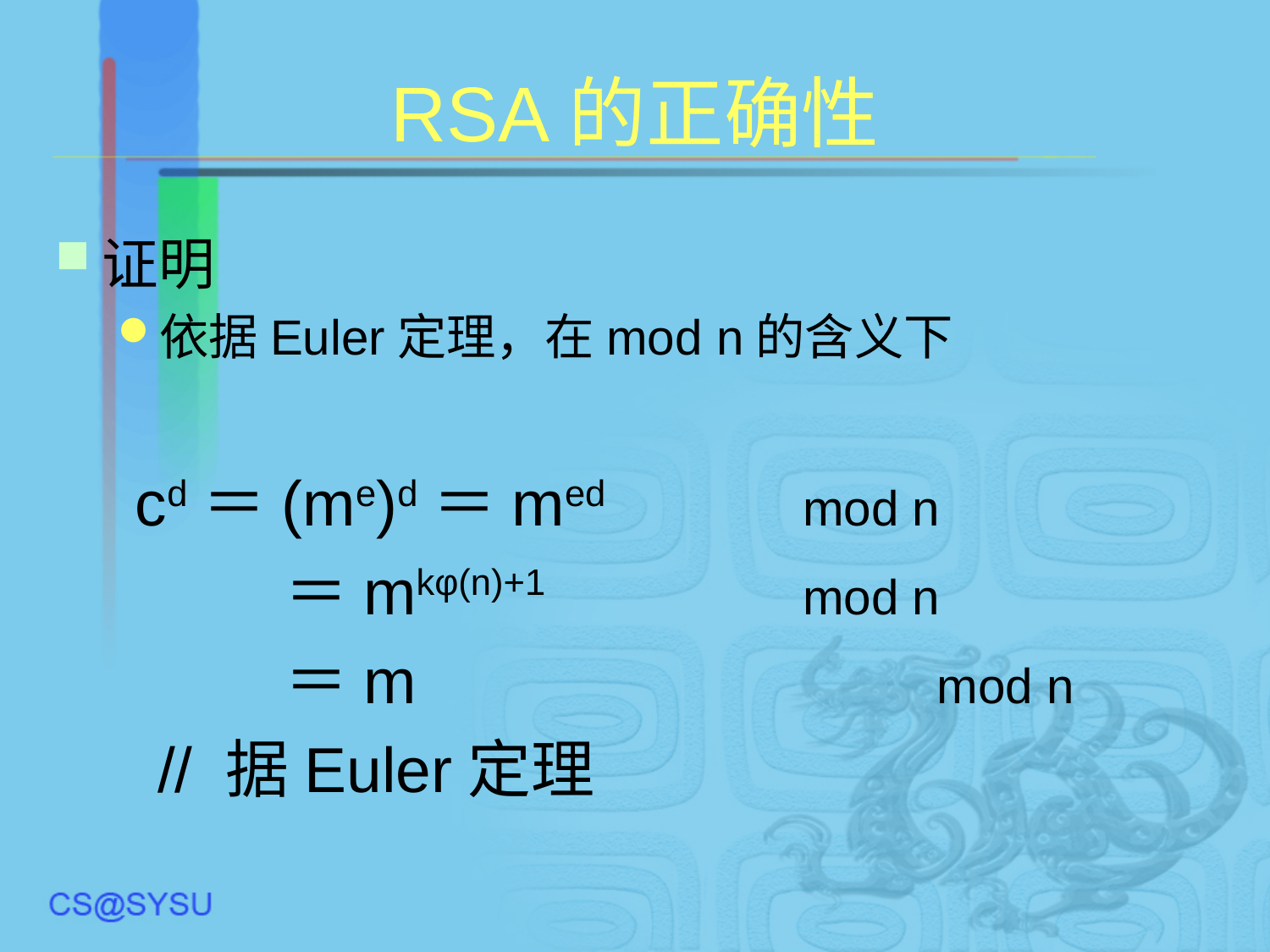

# RSA的正确性
证明
依据Euler定理，在mod n的含义下

 cd＝(me)d＝med		 mod n
		＝mkφ(n)+1		 mod n
		＝m				 mod n
	// 据Euler定理